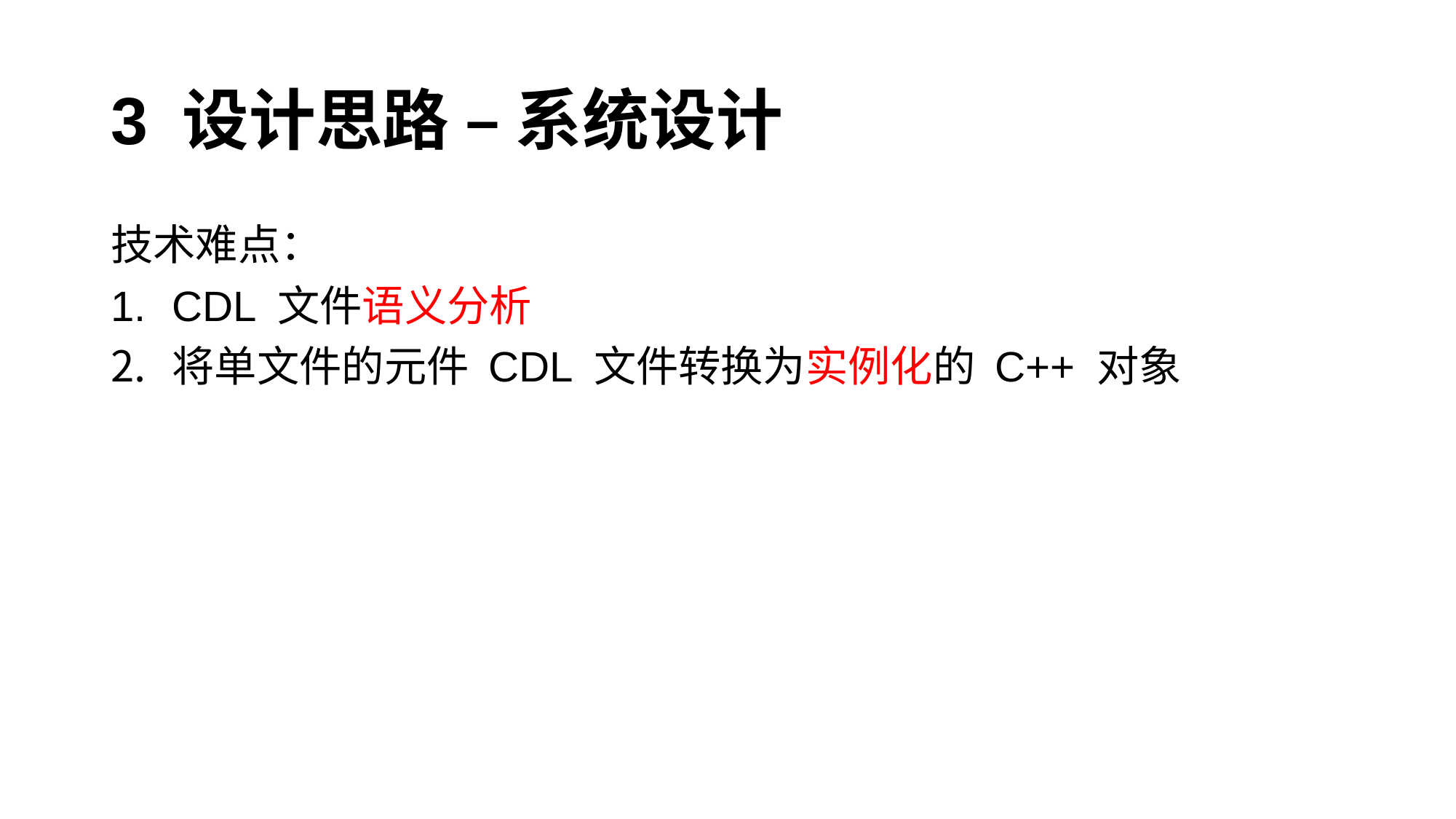

# 3 设计思路 – 系统设计
技术难点：
CDL 文件语义分析
将单文件的元件 CDL 文件转换为实例化的 C++ 对象